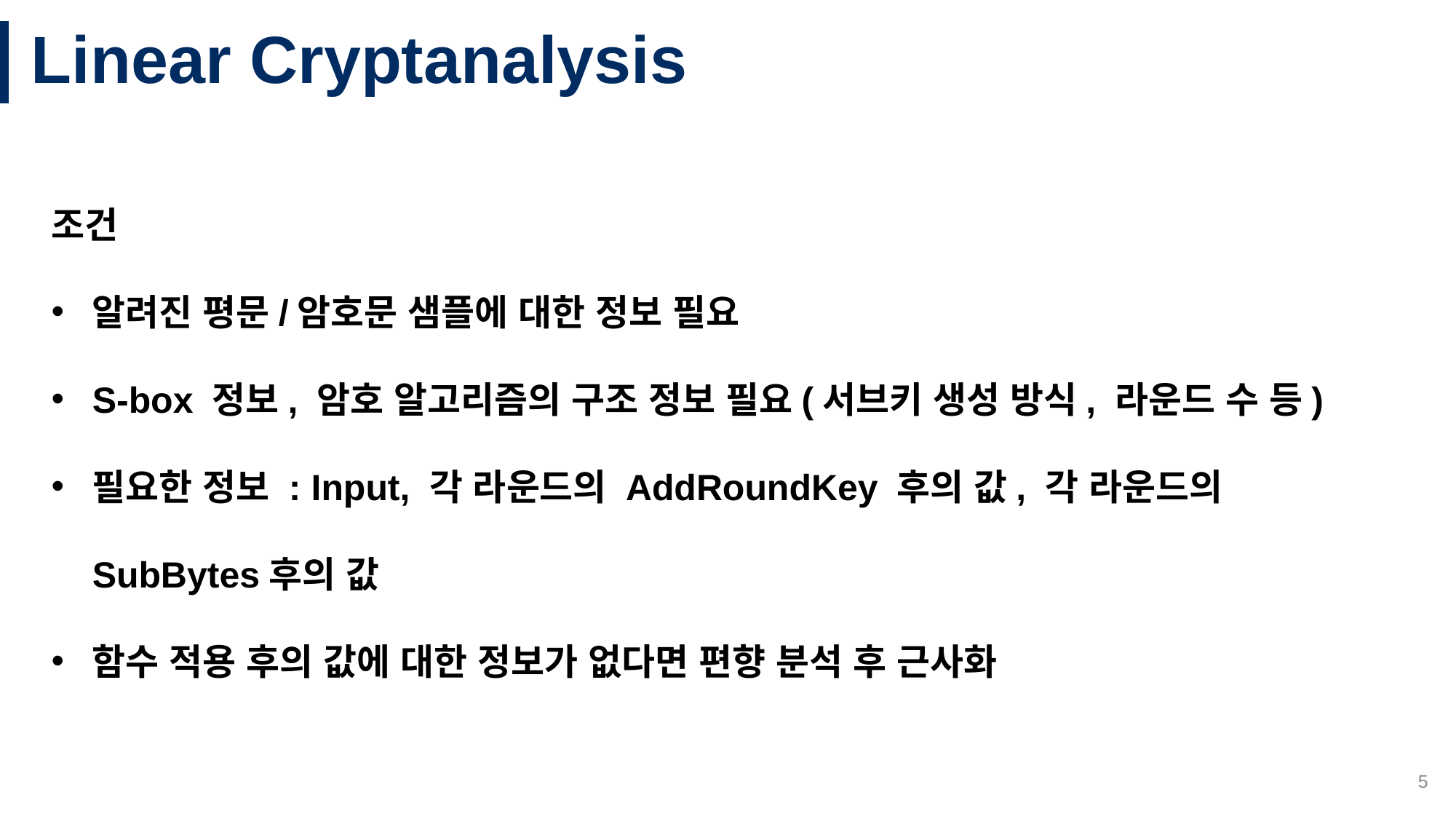

# Linear Cryptanalysis
조건
알려진 평문/암호문 샘플에 대한 정보 필요
S-box 정보, 암호 알고리즘의 구조 정보 필요(서브키 생성 방식, 라운드 수 등)
필요한 정보 : Input, 각 라운드의 AddRoundKey 후의 값, 각 라운드의 SubBytes후의 값
함수 적용 후의 값에 대한 정보가 없다면 편향 분석 후 근사화
5